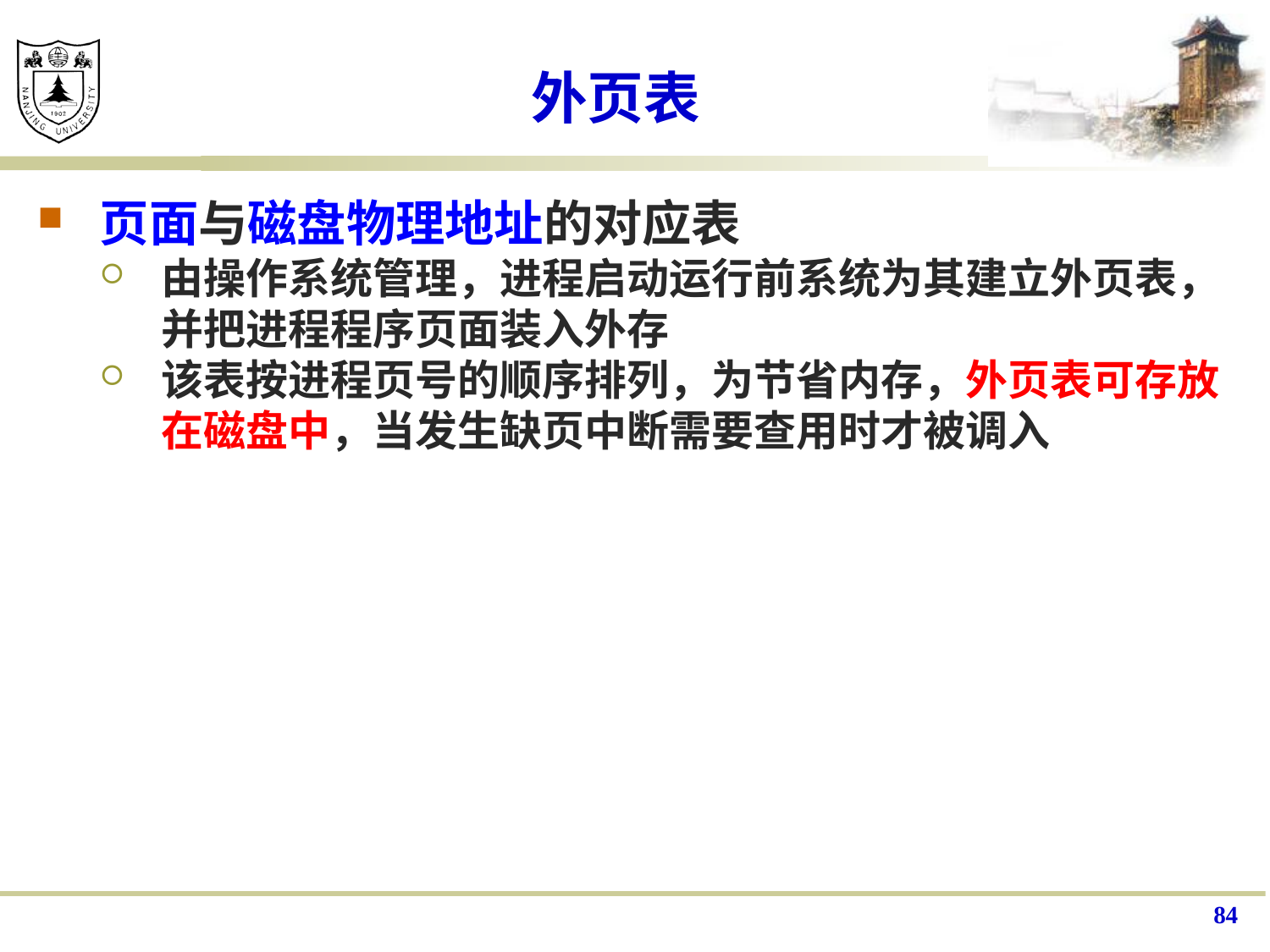

# 外页表
页面与磁盘物理地址的对应表
由操作系统管理，进程启动运行前系统为其建立外页表，并把进程程序页面装入外存
该表按进程页号的顺序排列，为节省内存，外页表可存放在磁盘中，当发生缺页中断需要查用时才被调入

84